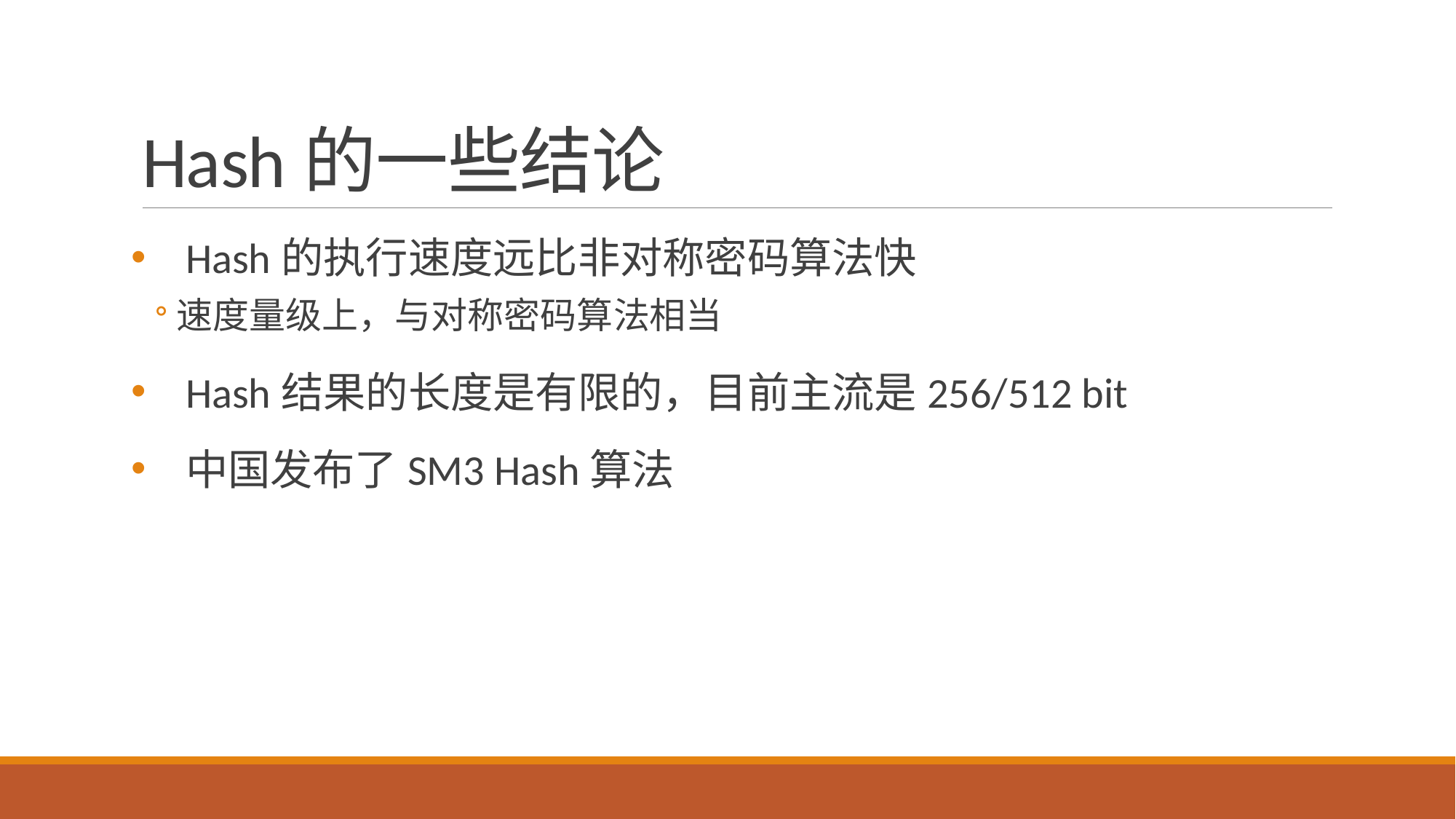

# Hash的一些结论
Hash的执行速度远比非对称密码算法快
速度量级上，与对称密码算法相当
Hash结果的长度是有限的，目前主流是256/512 bit
中国发布了SM3 Hash算法